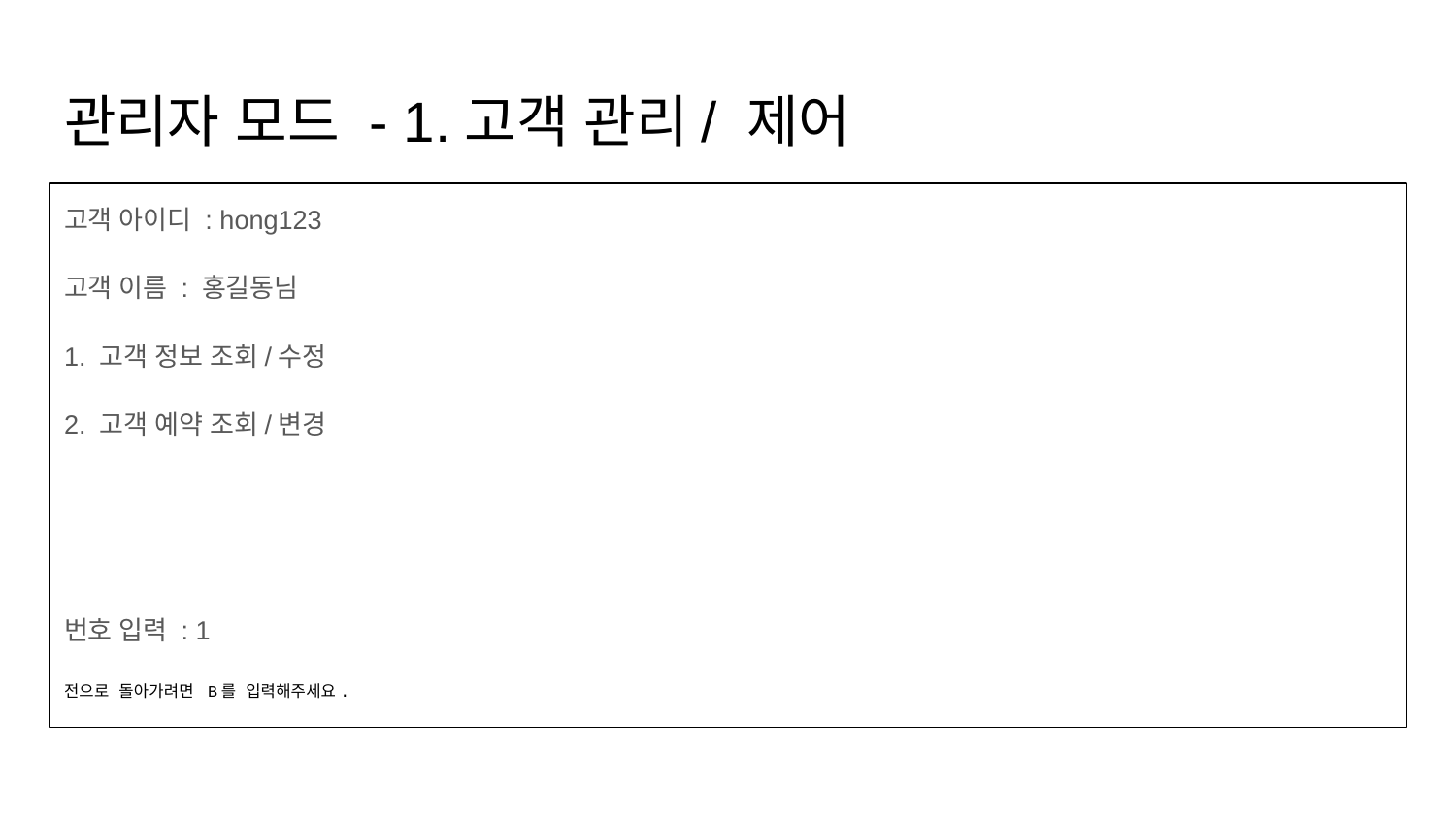

# 관리자 모드 - 1.고객 관리/ 제어
고객 아이디 : hong123
고객 이름 : 홍길동님
1. 고객 정보 조회/수정
2. 고객 예약 조회/변경

번호 입력 : 1
전으로 돌아가려면 B를 입력해주세요.